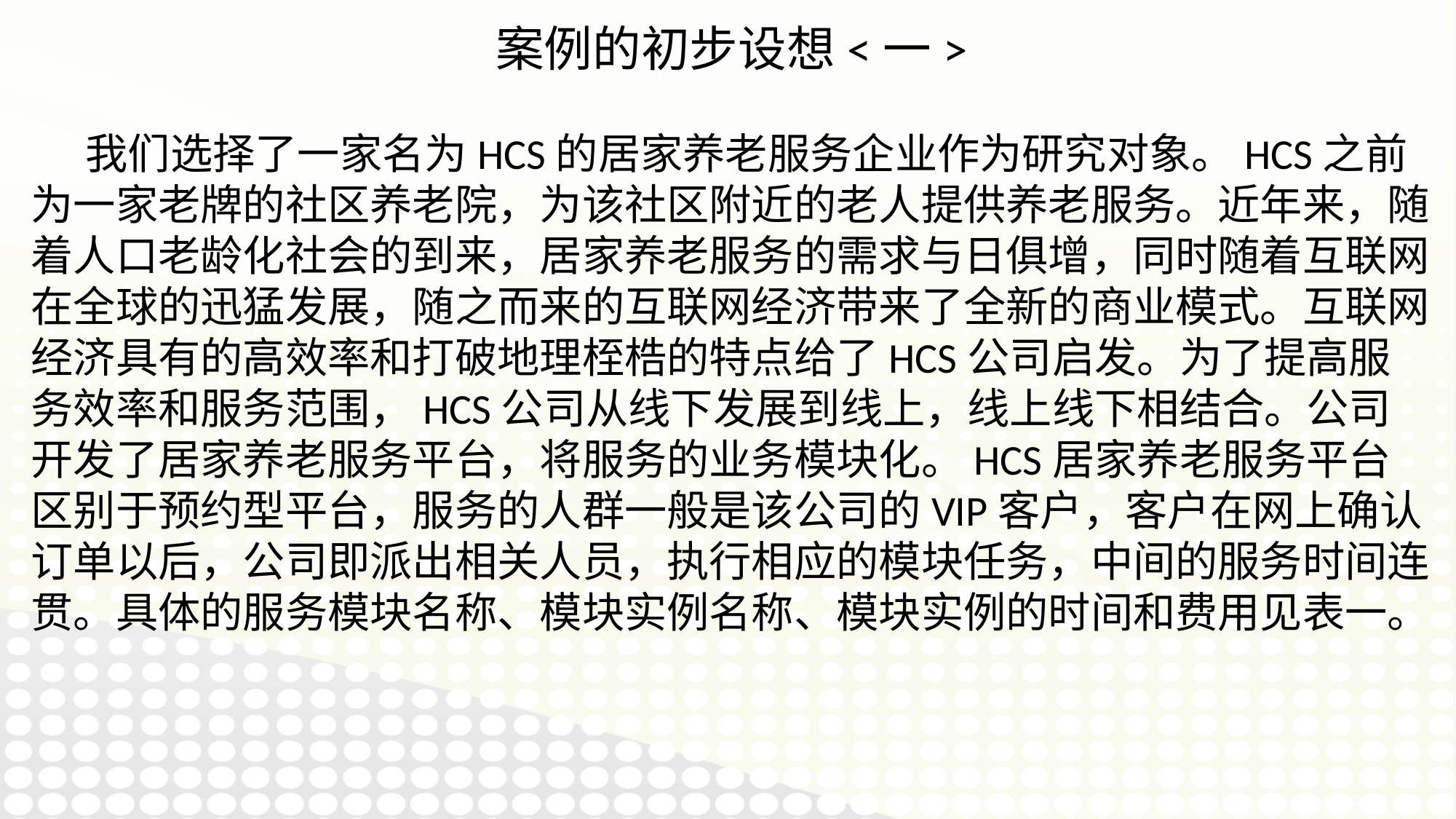

案例的初步设想<一>

我们选择了一家名为HCS的居家养老服务企业作为研究对象。HCS之前为一家老牌的社区养老院，为该社区附近的老人提供养老服务。近年来，随着人口老龄化社会的到来，居家养老服务的需求与日俱增，同时随着互联网在全球的迅猛发展，随之而来的互联网经济带来了全新的商业模式。互联网经济具有的高效率和打破地理桎梏的特点给了HCS公司启发。为了提高服务效率和服务范围，HCS公司从线下发展到线上，线上线下相结合。公司开发了居家养老服务平台，将服务的业务模块化。HCS居家养老服务平台区别于预约型平台，服务的人群一般是该公司的VIP客户，客户在网上确认订单以后，公司即派出相关人员，执行相应的模块任务，中间的服务时间连贯。具体的服务模块名称、模块实例名称、模块实例的时间和费用见表一。